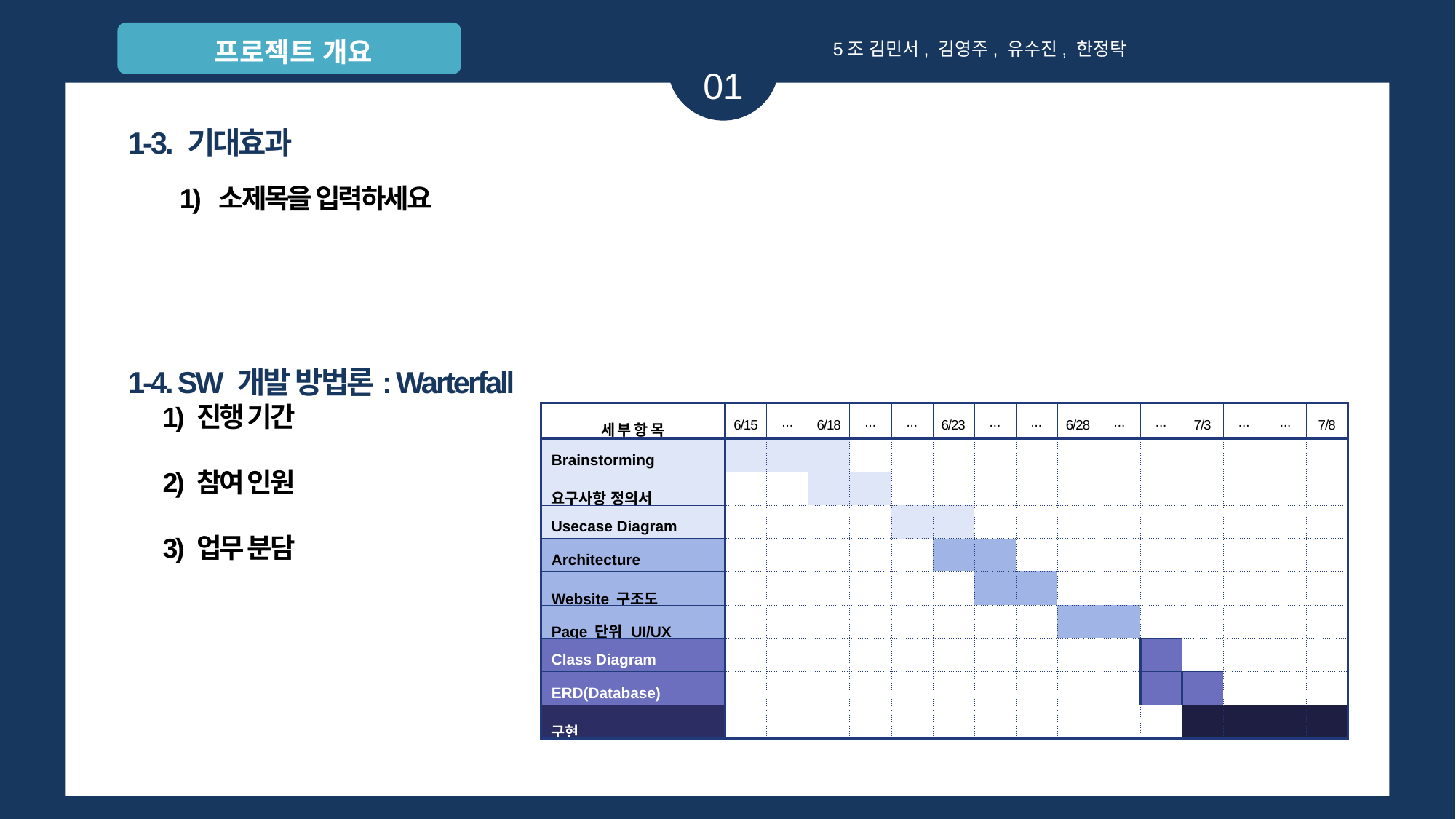

프로젝트 개요
분석
5조 김민서, 김영주, 유수진, 한정탁
01

1-3. 기대효과
“민희블로그”는 심플한 피피티를 얻을 수 있는 좋은 블로그 이다.
1)  소제목을 입력하세요

소제목
내용을 입력하세요

소제목
내용을 입력하세요
http://minheeblog.tistory.com/category/PPT
1-4. SW 개발 방법론: Warterfall
      1) 진행 기간

      2) 참여 인원

      3) 업무 분담
| 세 부 항 목 | 6/15 | ··· | 6/18 | ··· | ··· | 6/23 | ··· | ··· | 6/28 | ··· | ··· | 7/3 | ··· | ··· | 7/8 |
| --- | --- | --- | --- | --- | --- | --- | --- | --- | --- | --- | --- | --- | --- | --- | --- |
| Brainstorming |  |  |  |  |  |  |  |  |  |  |  |  |  |  |  |
| 요구사항 정의서 |  |  |  |  |  |  |  |  |  |  |  |  |  |  |  |
| Usecase Diagram |  |  |  |  |  |  |  |  |  |  |  |  |  |  |  |
| Architecture |  |  |  |  |  |  |  |  |  |  |  |  |  |  |  |
| Website 구조도 |  |  |  |  |  |  |  |  |  |  |  |  |  |  |  |
| Page 단위 UI/UX |  |  |  |  |  |  |  |  |  |  |  |  |  |  |  |
| Class Diagram |  |  |  |  |  |  |  |  |  |  |  |  |  |  |  |
| ERD(Database) |  |  |  |  |  |  |  |  |  |  |  |  |  |  |  |
| 구현 |  |  |  |  |  |  |  |  |  |  |  |  |  |  |  |
예)
내용을 입력하세요
내용을 입력하세요
내용을 입력하세요
심플한피피티의 목표
그냥 최대한 단순하게 표현을 하도록 한다.
색은 4가지 이상을 사용하지 않는 것이  바람직하다고 생각한다.